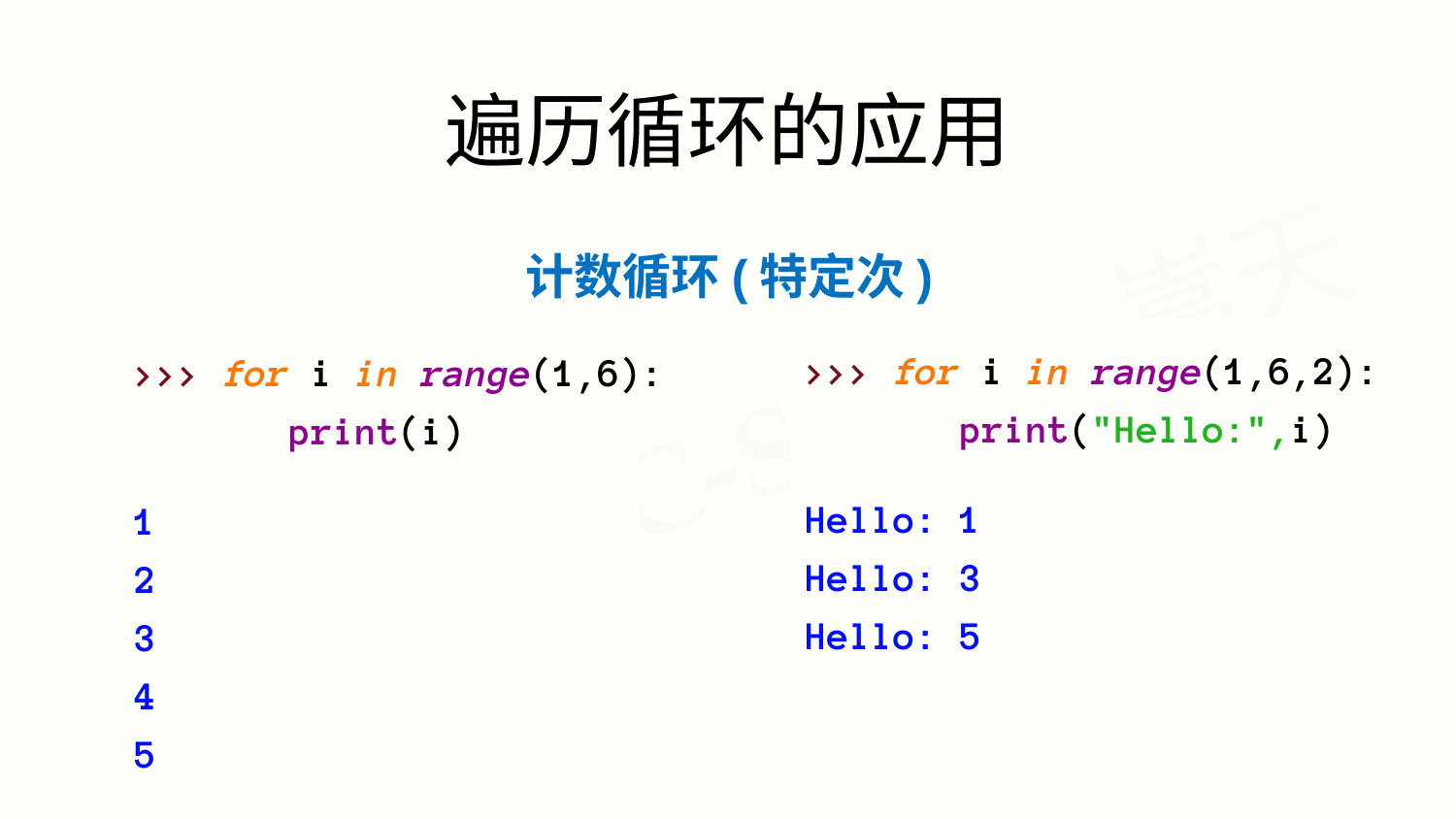

遍历循环的应用
计数循环(特定次)
>>> for i in range(1,6):
       print(i)

1
2
3
4
5
>>> for i in range(1,6,2):
       print("Hello:",i)

Hello: 1
Hello: 3
Hello: 5